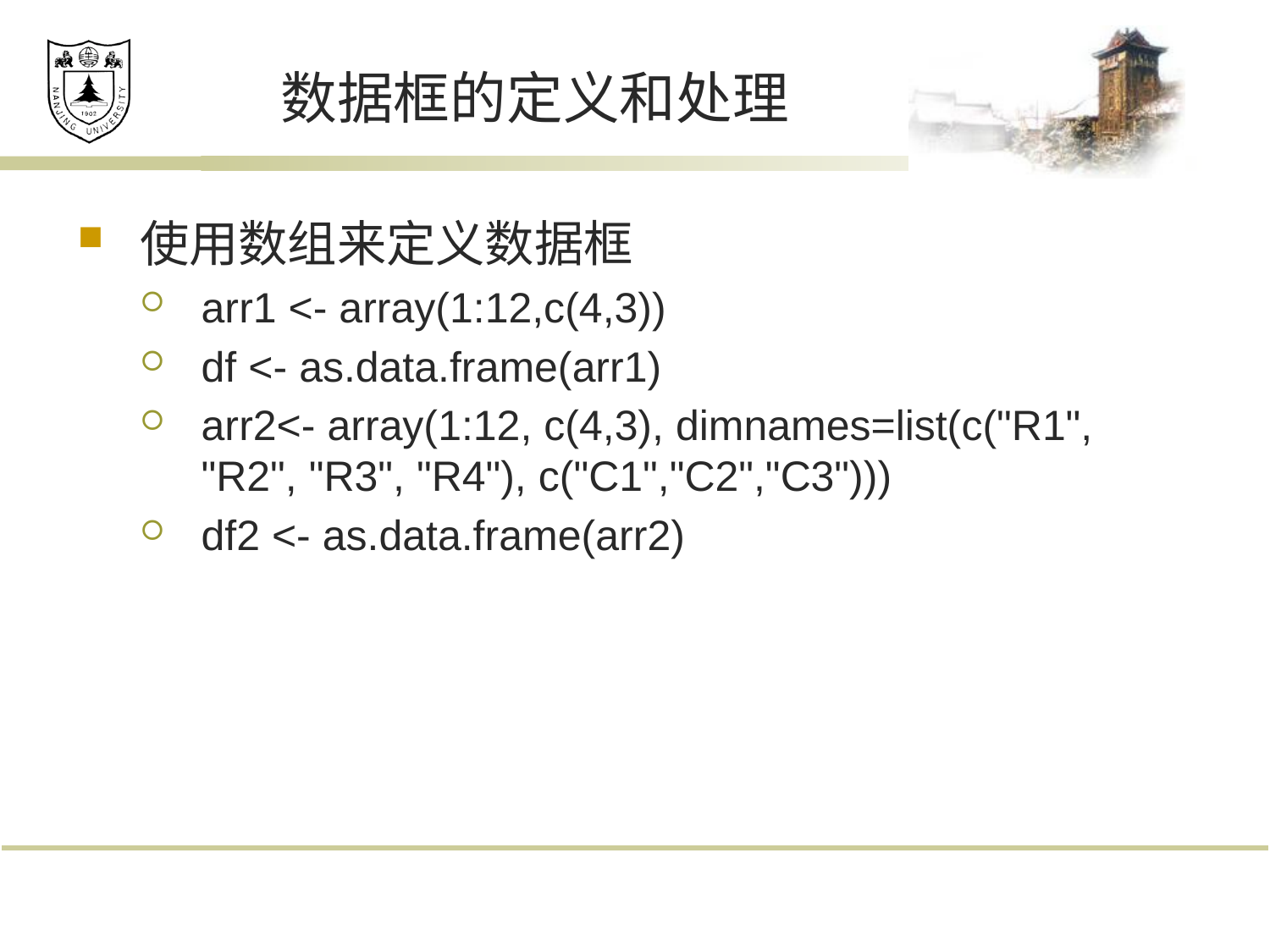

# 数据框的定义和处理
使用数组来定义数据框
arr1 <- array(1:12,c(4,3))
df <- as.data.frame(arr1)
arr2<- array(1:12, c(4,3), dimnames=list(c("R1", "R2", "R3", "R4"), c("C1","C2","C3")))
df2 <- as.data.frame(arr2)